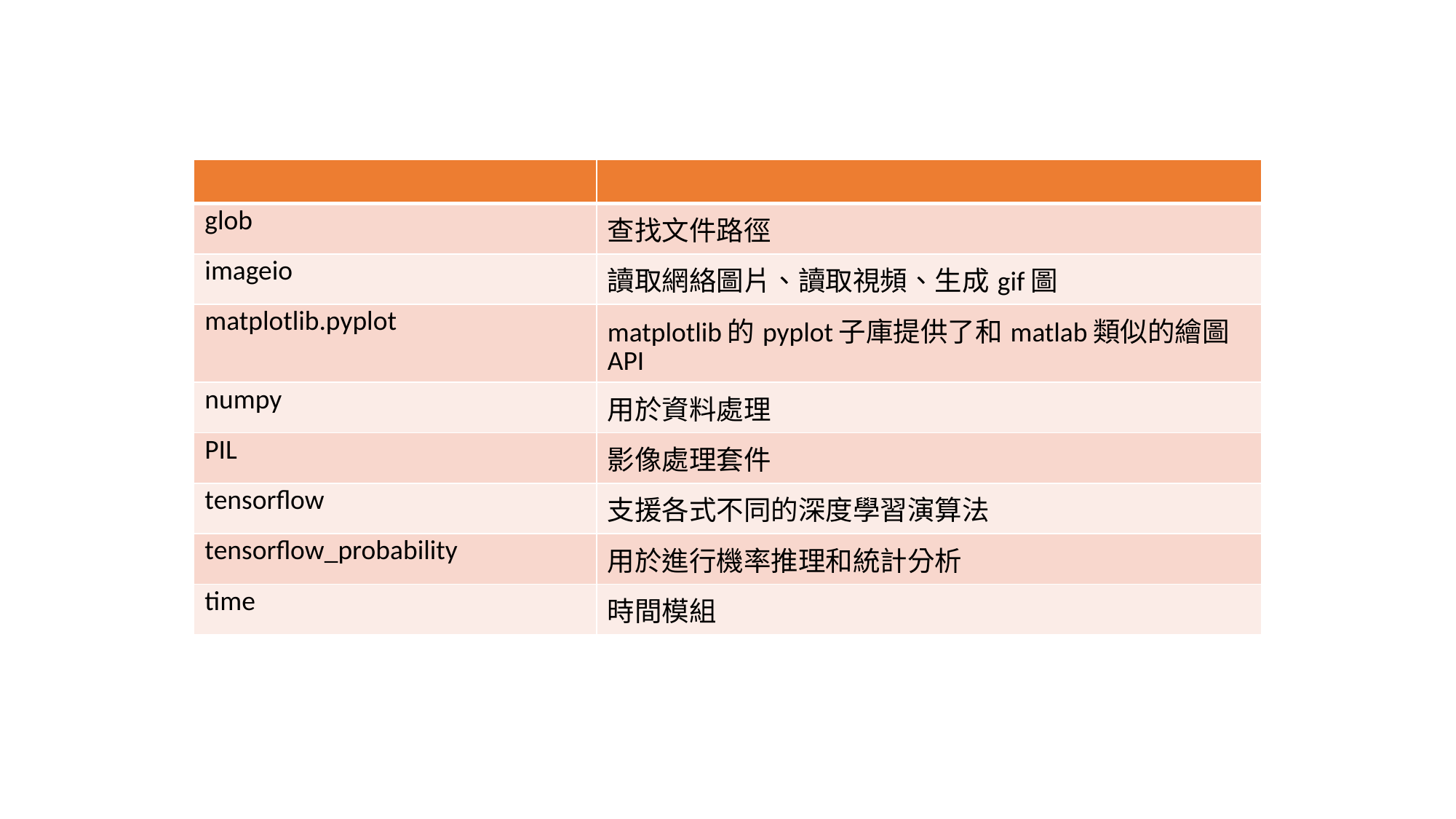

|  |  |
| --- | --- |
| glob | 查找文件路徑 |
| imageio | 讀取網絡圖片、讀取視頻、生成gif圖 |
| matplotlib.pyplot | matplotlib的pyplot子庫提供了和matlab類似的繪圖API |
| numpy | 用於資料處理 |
| PIL | 影像處理套件 |
| tensorflow | 支援各式不同的深度學習演算法 |
| tensorflow\_probability | 用於進行機率推理和統計分析 |
| time | 時間模組 |